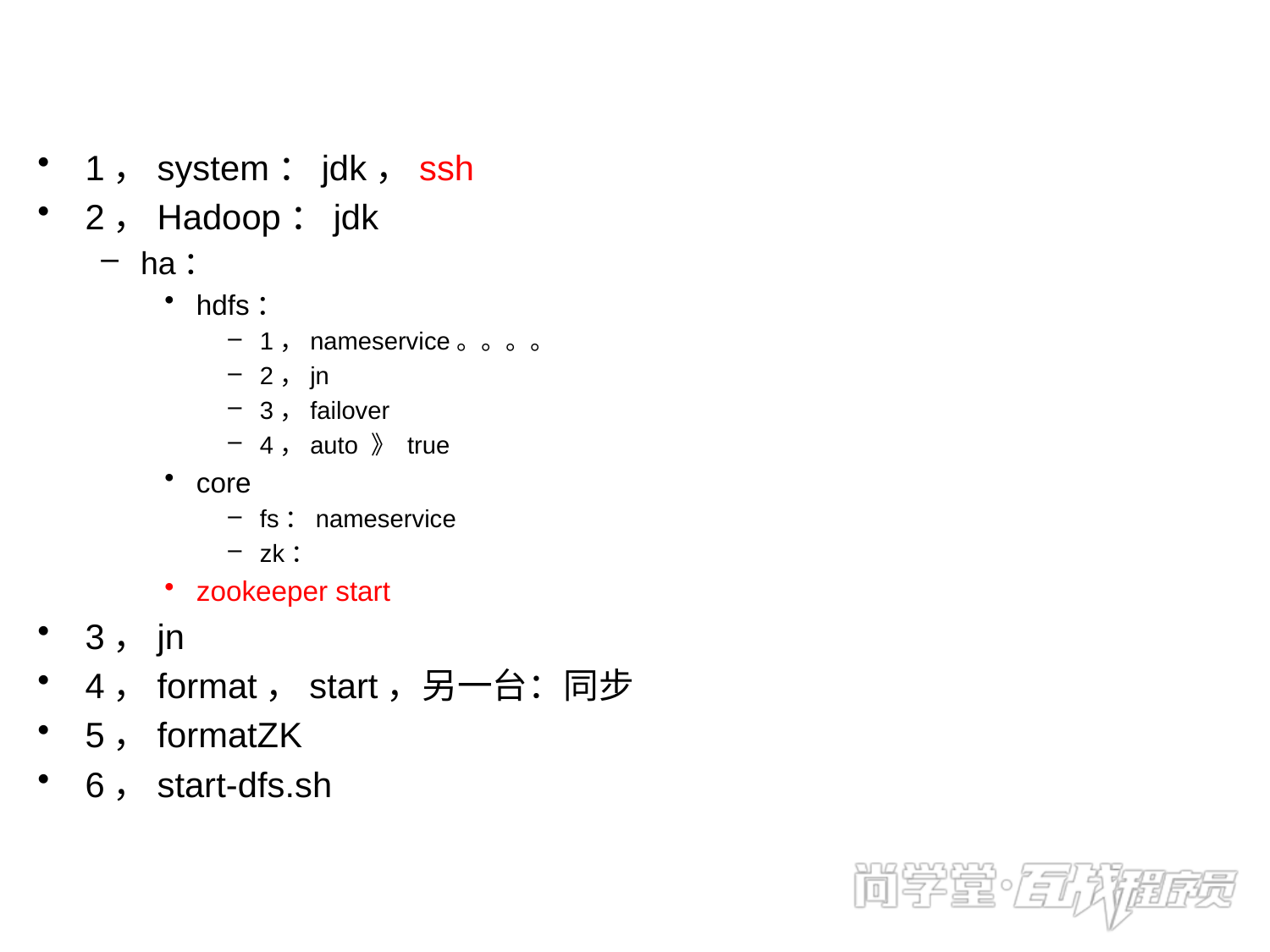

1，system：jdk，ssh
2，Hadoop：jdk
ha：
hdfs：
1，nameservice。。。。
2，jn
3，failover
4，auto 》 true
core
fs：nameservice
zk：
zookeeper start
3，jn
4，format，start，另一台：同步
5，formatZK
6，start-dfs.sh